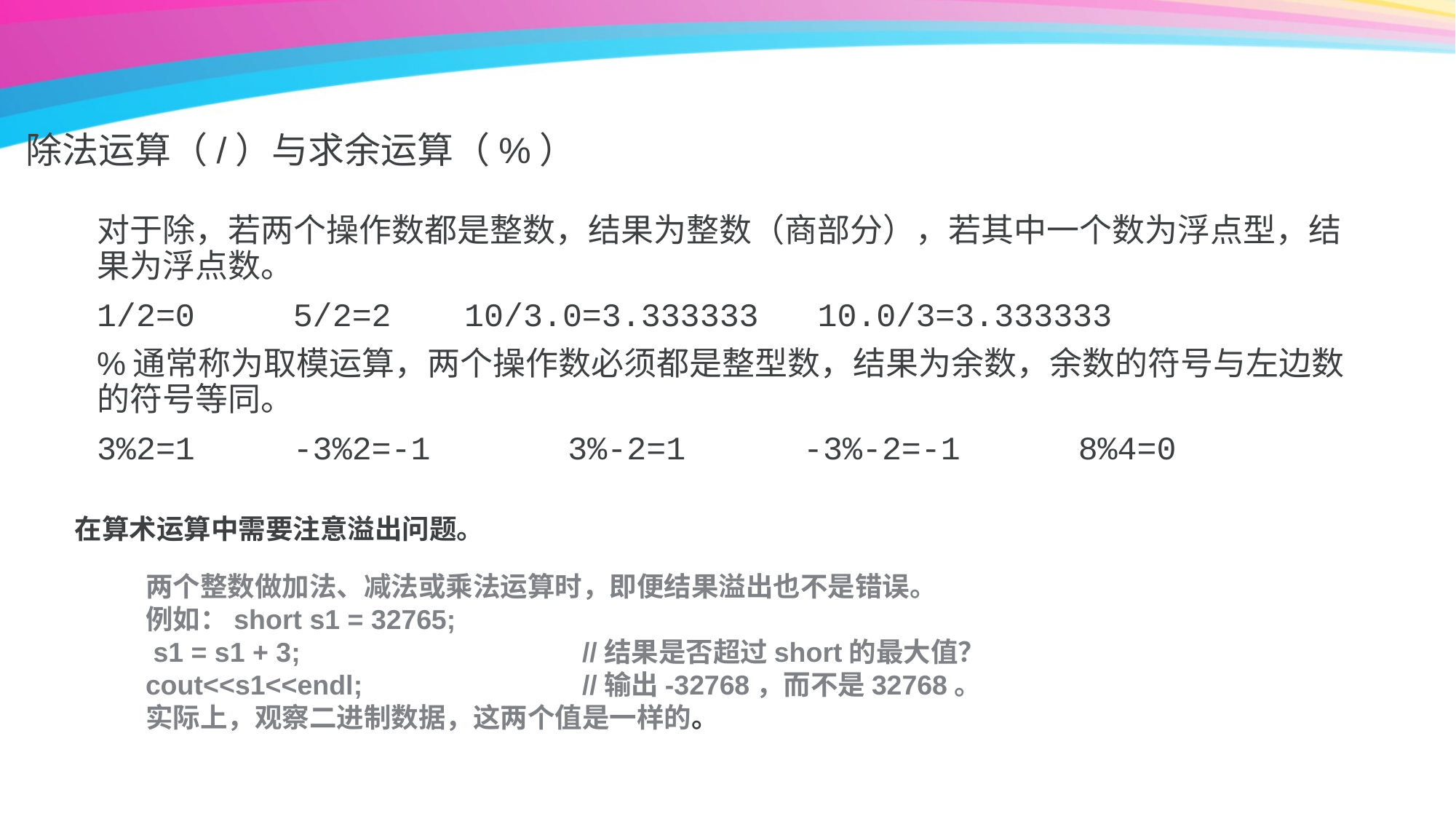

除法运算（/）与求余运算（%）
对于除，若两个操作数都是整数，结果为整数（商部分），若其中一个数为浮点型，结果为浮点数。
1/2=0     5/2=2        10/3.0=3.333333   10.0/3=3.333333
%通常称为取模运算，两个操作数必须都是整型数，结果为余数，余数的符号与左边数的符号等同。
3%2=1     -3%2=-1       3%-2=1      -3%-2=-1      8%4=0

在算术运算中需要注意溢出问题。
两个整数做加法、减法或乘法运算时，即便结果溢出也不是错误。
例如：short s1 = 32765;
 s1 = s1 + 3;			//结果是否超过short的最大值？
cout<<s1<<endl;			//输出-32768，而不是32768。
实际上，观察二进制数据，这两个值是一样的。